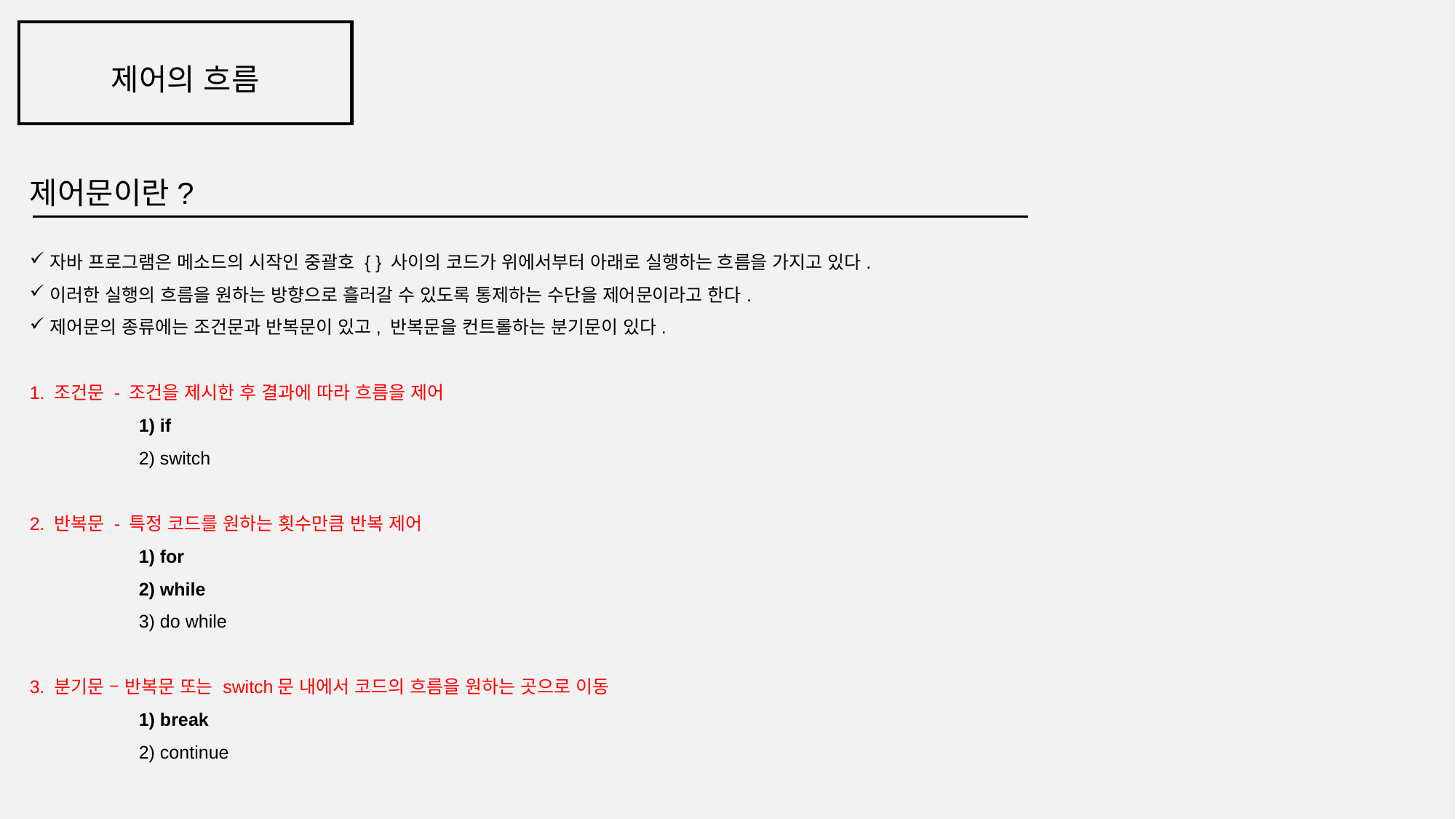

제어의 흐름
제어문이란?

자바 프로그램은 메소드의 시작인 중괄호 { } 사이의 코드가 위에서부터 아래로 실행하는 흐름을 가지고 있다.
이러한 실행의 흐름을 원하는 방향으로 흘러갈 수 있도록 통제하는 수단을 제어문이라고 한다.
제어문의 종류에는 조건문과 반복문이 있고, 반복문을 컨트롤하는 분기문이 있다.

1. 조건문 - 조건을 제시한 후 결과에 따라 흐름을 제어
	1) if
	2) switch

2. 반복문 - 특정 코드를 원하는 횟수만큼 반복 제어
	1) for
	2) while
	3) do while

3. 분기문 – 반복문 또는 switch문 내에서 코드의 흐름을 원하는 곳으로 이동
	1) break
	2) continue